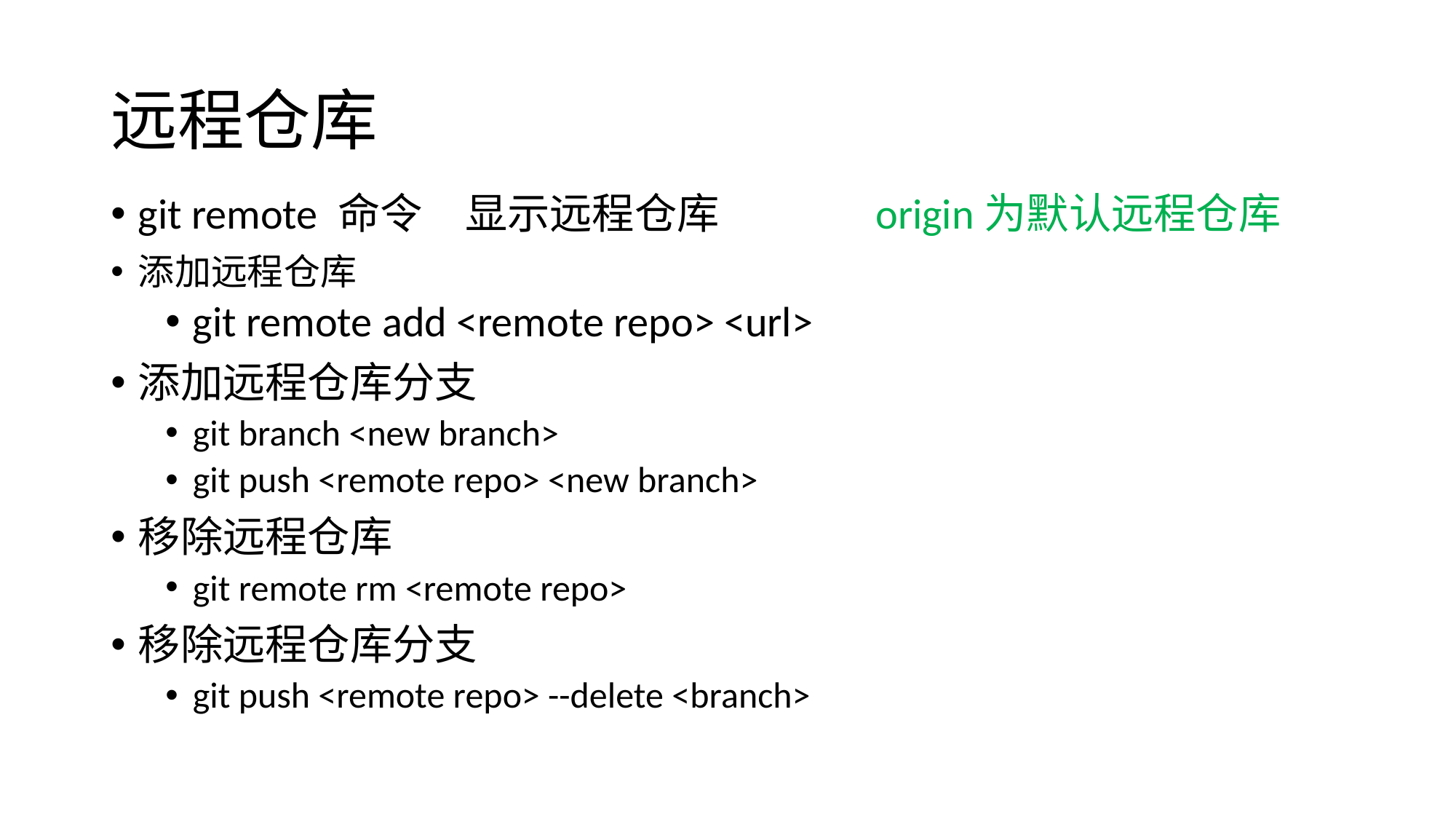

# 远程仓库
git remote 命令　显示远程仓库 　　　 origin为默认远程仓库
添加远程仓库
git remote add <remote repo> <url>
添加远程仓库分支
git branch <new branch>
git push <remote repo> <new branch>
移除远程仓库
git remote rm <remote repo>
移除远程仓库分支
git push <remote repo> --delete <branch>